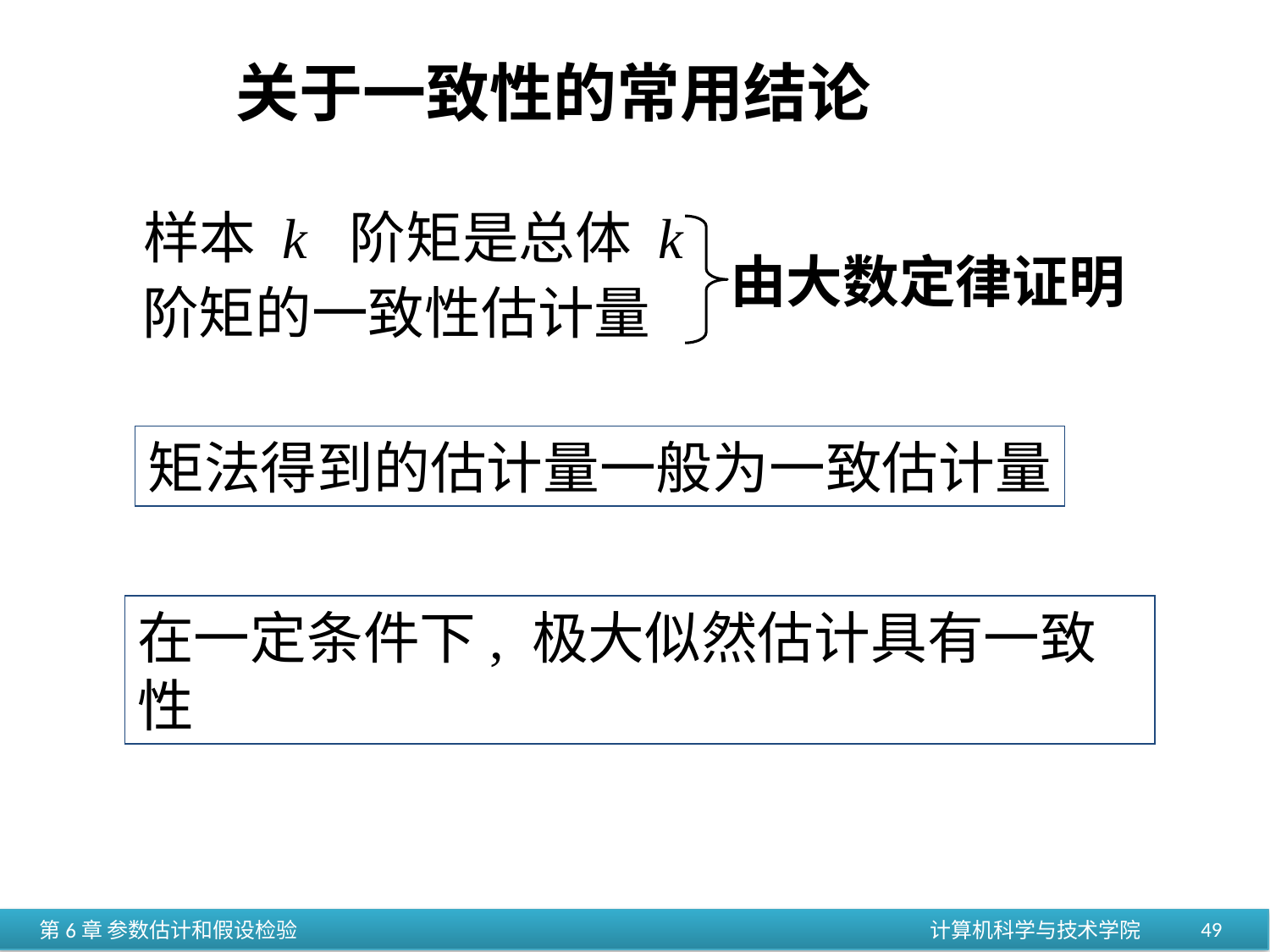

关于一致性的常用结论
    样本 k  阶矩是总体 k
    阶矩的一致性估计量

由大数定律证明
矩法得到的估计量一般为一致估计量
在一定条件下, 极大似然估计具有一致性